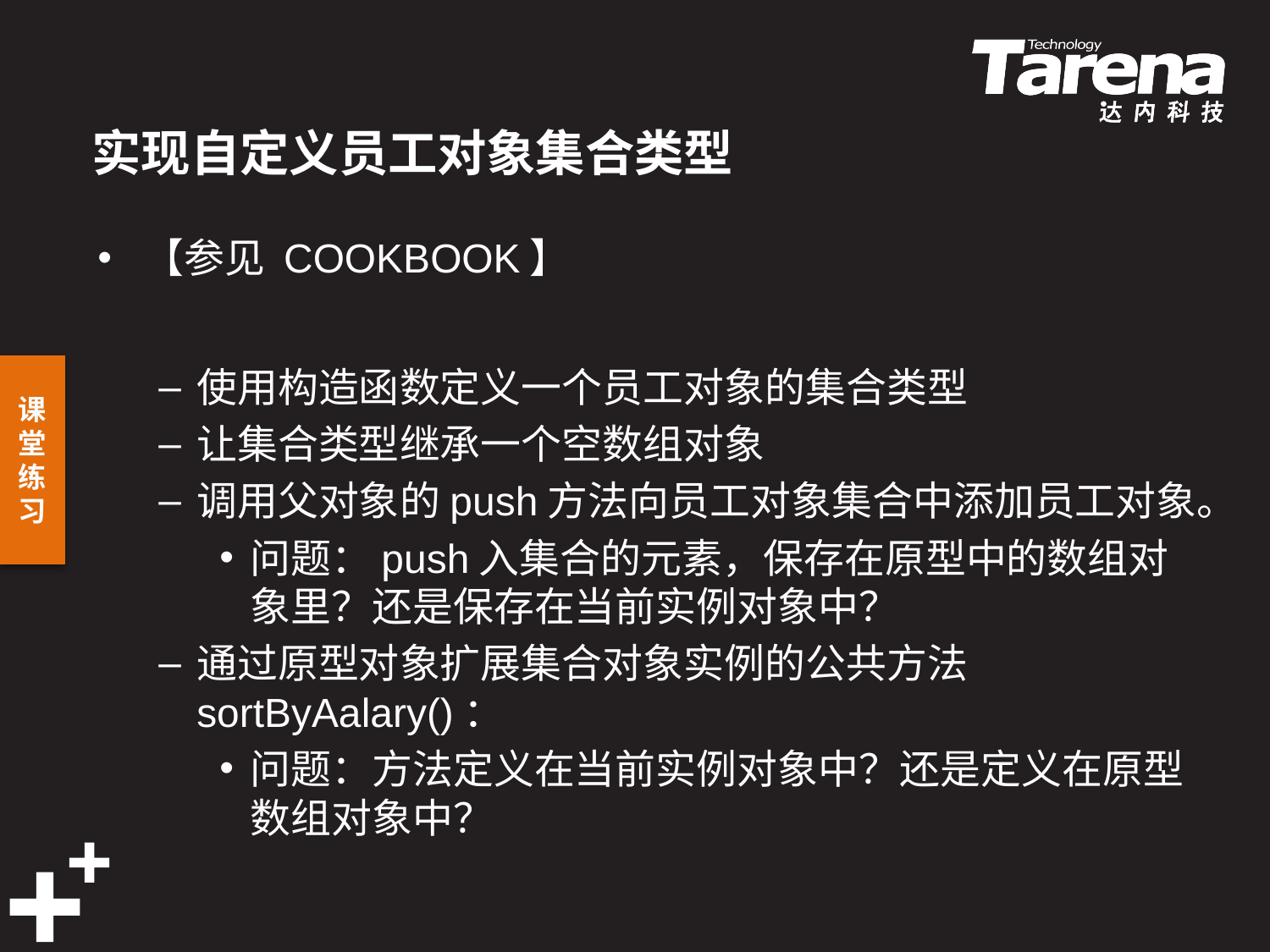

# 实现自定义员工对象集合类型
【参见 COOKBOOK】

使用构造函数定义一个员工对象的集合类型
让集合类型继承一个空数组对象
调用父对象的push方法向员工对象集合中添加员工对象。
问题：push入集合的元素，保存在原型中的数组对象里？还是保存在当前实例对象中？
通过原型对象扩展集合对象实例的公共方法sortByAalary()：
问题：方法定义在当前实例对象中？还是定义在原型数组对象中？